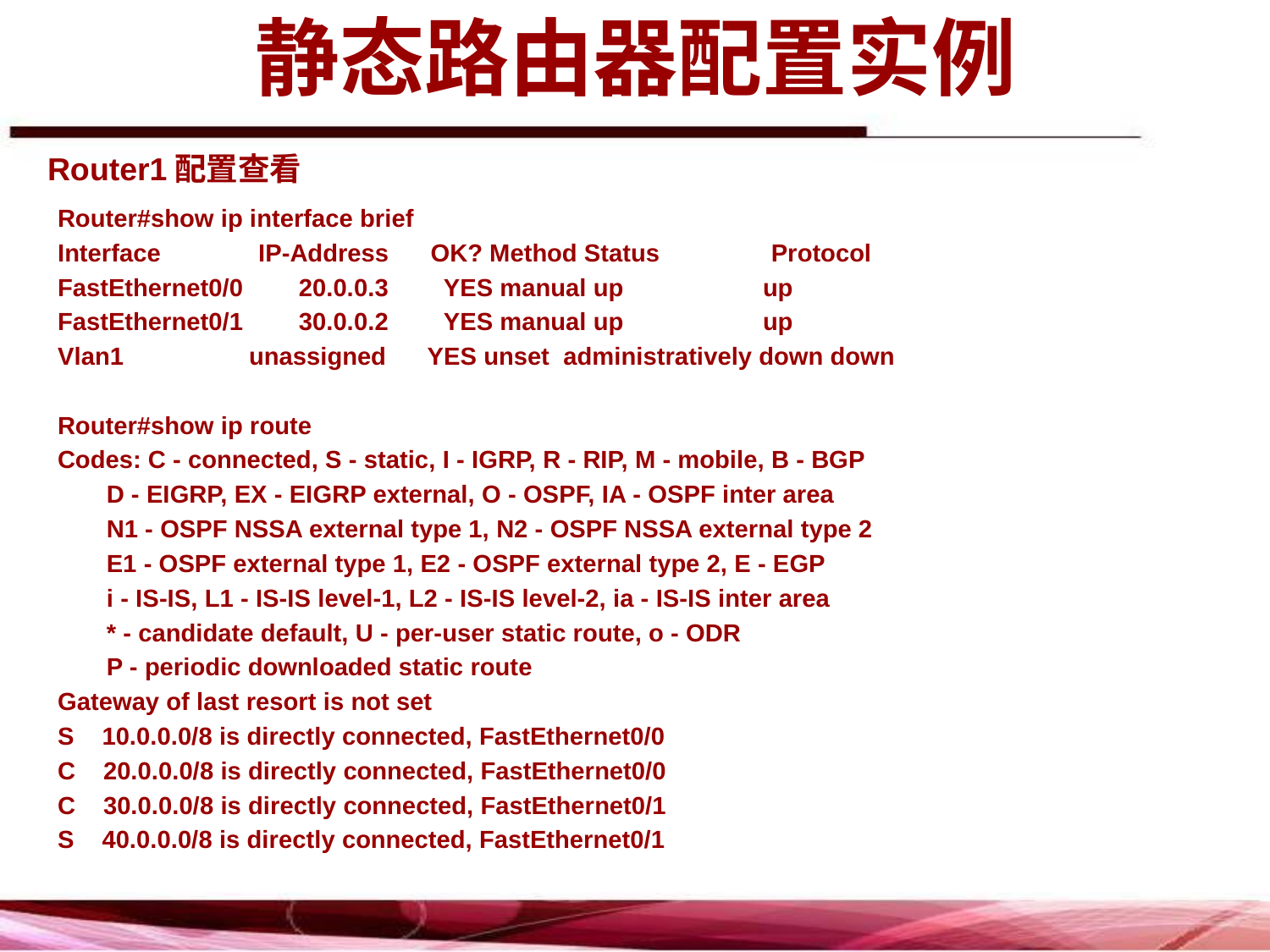

# 静态路由器配置实例
Router1配置查看
Router#show ip interface brief
Interface              IP-Address      OK? Method Status                Protocol
FastEthernet0/0        20.0.0.3        YES manual up                    up
FastEthernet0/1        30.0.0.2        YES manual up                    up
Vlan1                  unassigned      YES unset  administratively down down

Router#show ip route
Codes: C - connected, S - static, I - IGRP, R - RIP, M - mobile, B - BGP
       D - EIGRP, EX - EIGRP external, O - OSPF, IA - OSPF inter area
       N1 - OSPF NSSA external type 1, N2 - OSPF NSSA external type 2
       E1 - OSPF external type 1, E2 - OSPF external type 2, E - EGP
       i - IS-IS, L1 - IS-IS level-1, L2 - IS-IS level-2, ia - IS-IS inter area
       * - candidate default, U - per-user static route, o - ODR
       P - periodic downloaded static route
Gateway of last resort is not set
S    10.0.0.0/8 is directly connected, FastEthernet0/0
C    20.0.0.0/8 is directly connected, FastEthernet0/0
C    30.0.0.0/8 is directly connected, FastEthernet0/1
S    40.0.0.0/8 is directly connected, FastEthernet0/1